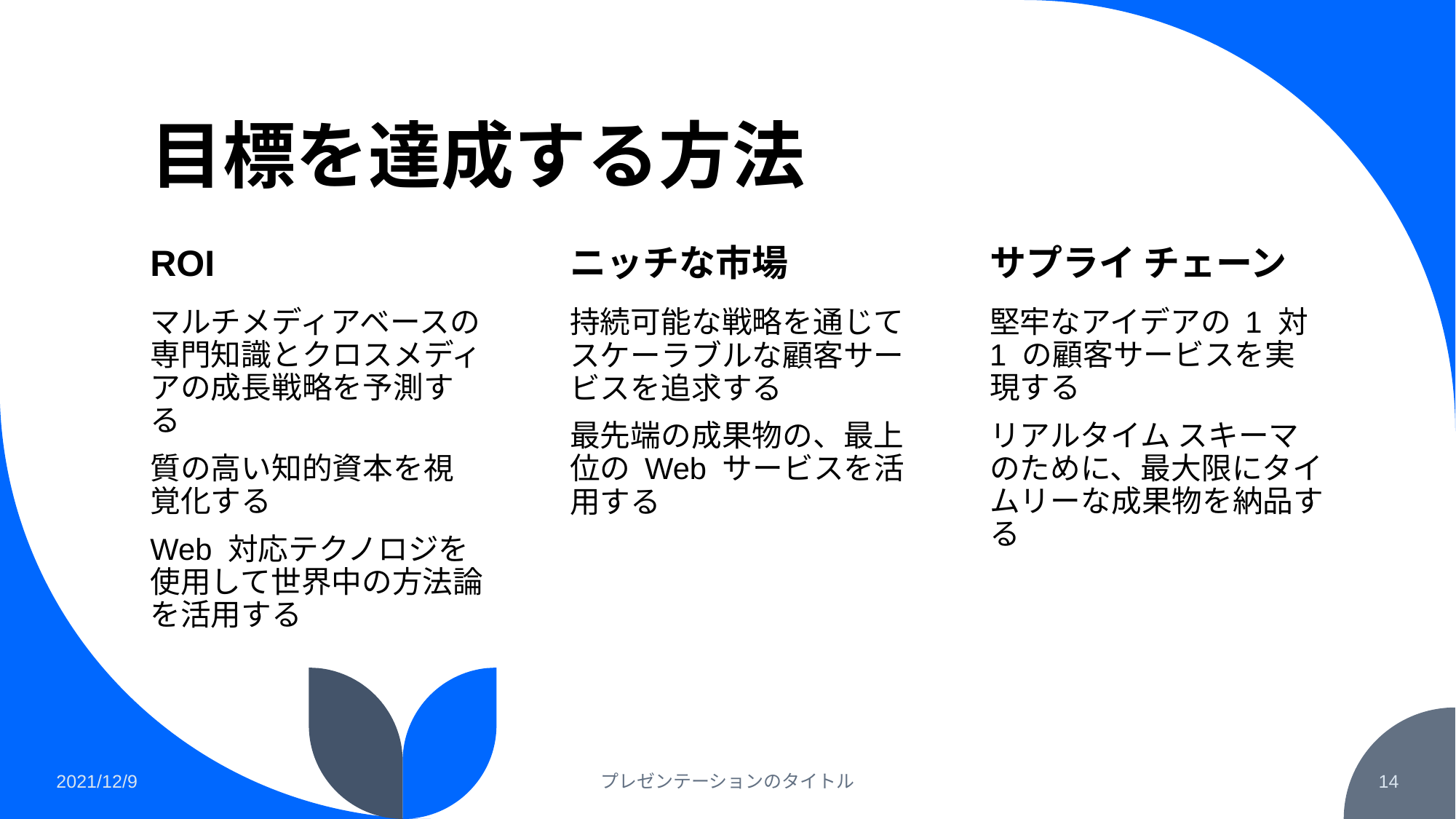

# 目標を達成する方法
ROI
ニッチな市場
サプライ チェーン
マルチメディアベースの専門知識とクロスメディアの成長戦略を予測する
質の高い知的資本を視覚化する
Web 対応テクノロジを使用して世界中の方法論を活用する

持続可能な戦略を通じてスケーラブルな顧客サービスを追求する
最先端の成果物の、最上位の Web サービスを活用する

堅牢なアイデアの 1 対 1 の顧客サービスを実現する
リアルタイム スキーマのために、最大限にタイムリーな成果物を納品する
2021/12/9
プレゼンテーションのタイトル
14